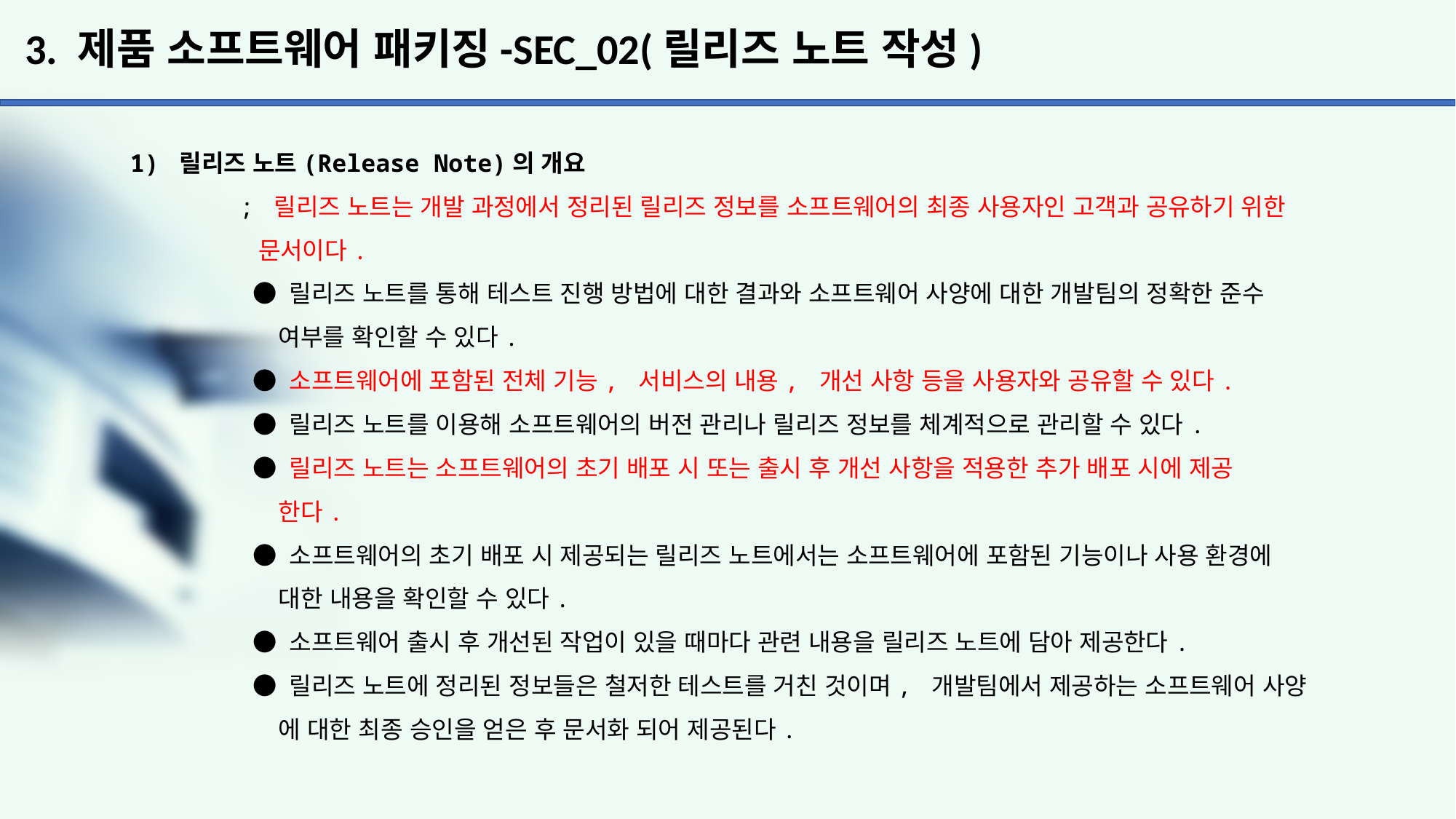

# 3. 제품 소프트웨어 패키징-SEC_02(릴리즈 노트 작성)
1) 릴리즈 노트(Release Note)의 개요
	; 릴리즈 노트는 개발 과정에서 정리된 릴리즈 정보를 소프트웨어의 최종 사용자인 고객과 공유하기 위한
	  문서이다.
	  ● 릴리즈 노트를 통해 테스트 진행 방법에 대한 결과와 소프트웨어 사양에 대한 개발팀의 정확한 준수
	     여부를 확인할 수 있다.
	  ● 소프트웨어에 포함된 전체 기능, 서비스의 내용, 개선 사항 등을 사용자와 공유할 수 있다.
	  ● 릴리즈 노트를 이용해 소프트웨어의 버전 관리나 릴리즈 정보를 체계적으로 관리할 수 있다.
	  ● 릴리즈 노트는 소프트웨어의 초기 배포 시 또는 출시 후 개선 사항을 적용한 추가 배포 시에 제공
	     한다.
	  ● 소프트웨어의 초기 배포 시 제공되는 릴리즈 노트에서는 소프트웨어에 포함된 기능이나 사용 환경에
	     대한 내용을 확인할 수 있다.
	  ● 소프트웨어 출시 후 개선된 작업이 있을 때마다 관련 내용을 릴리즈 노트에 담아 제공한다.
	  ● 릴리즈 노트에 정리된 정보들은 철저한 테스트를 거친 것이며, 개발팀에서 제공하는 소프트웨어 사양
	     에 대한 최종 승인을 얻은 후 문서화 되어 제공된다.